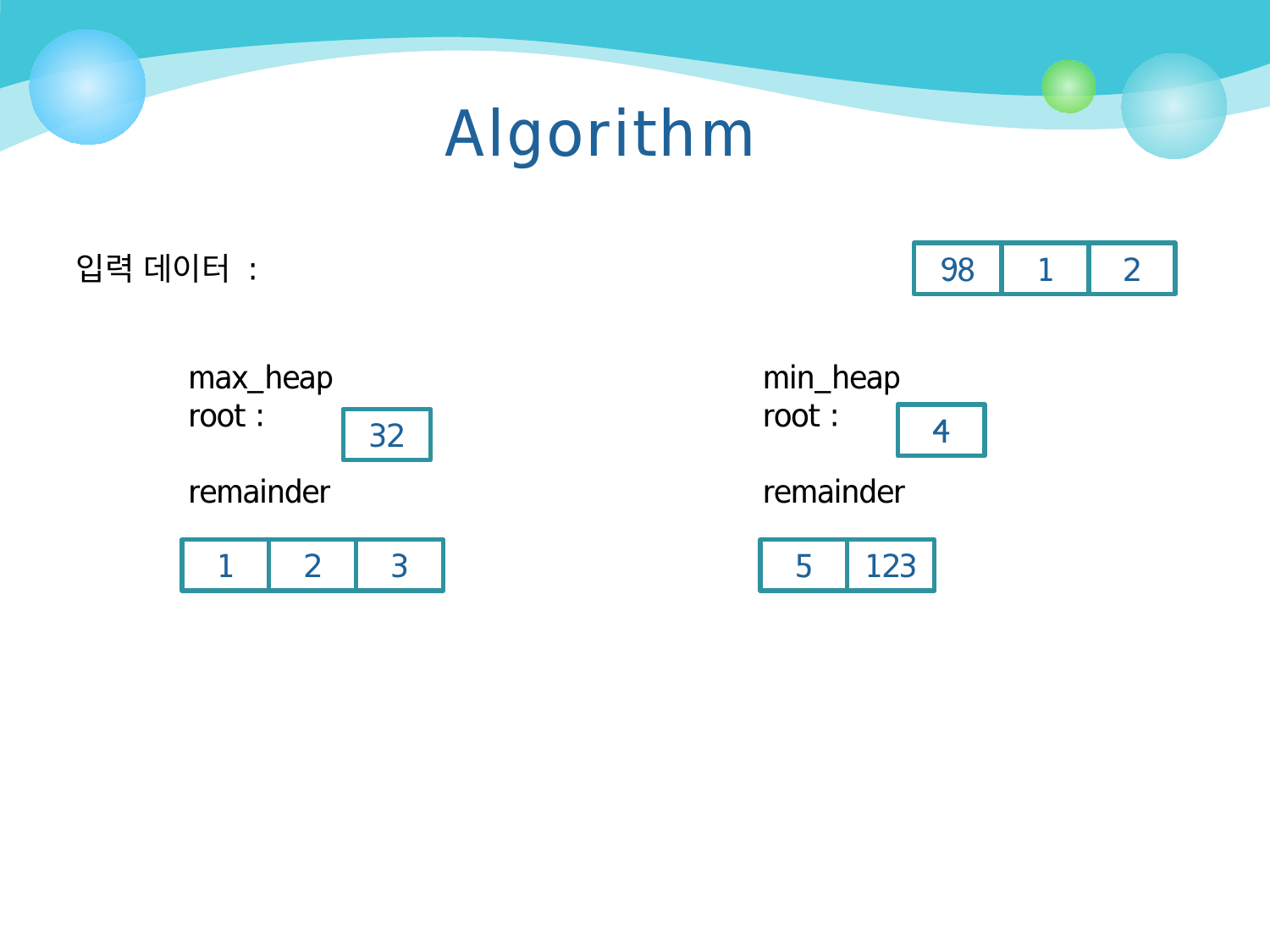

# Algorithm
입력 데이터 :
98
1
2
min_heap
root :

remainder
max_heap
root :

remainder
4
32
1
2
3
5
123